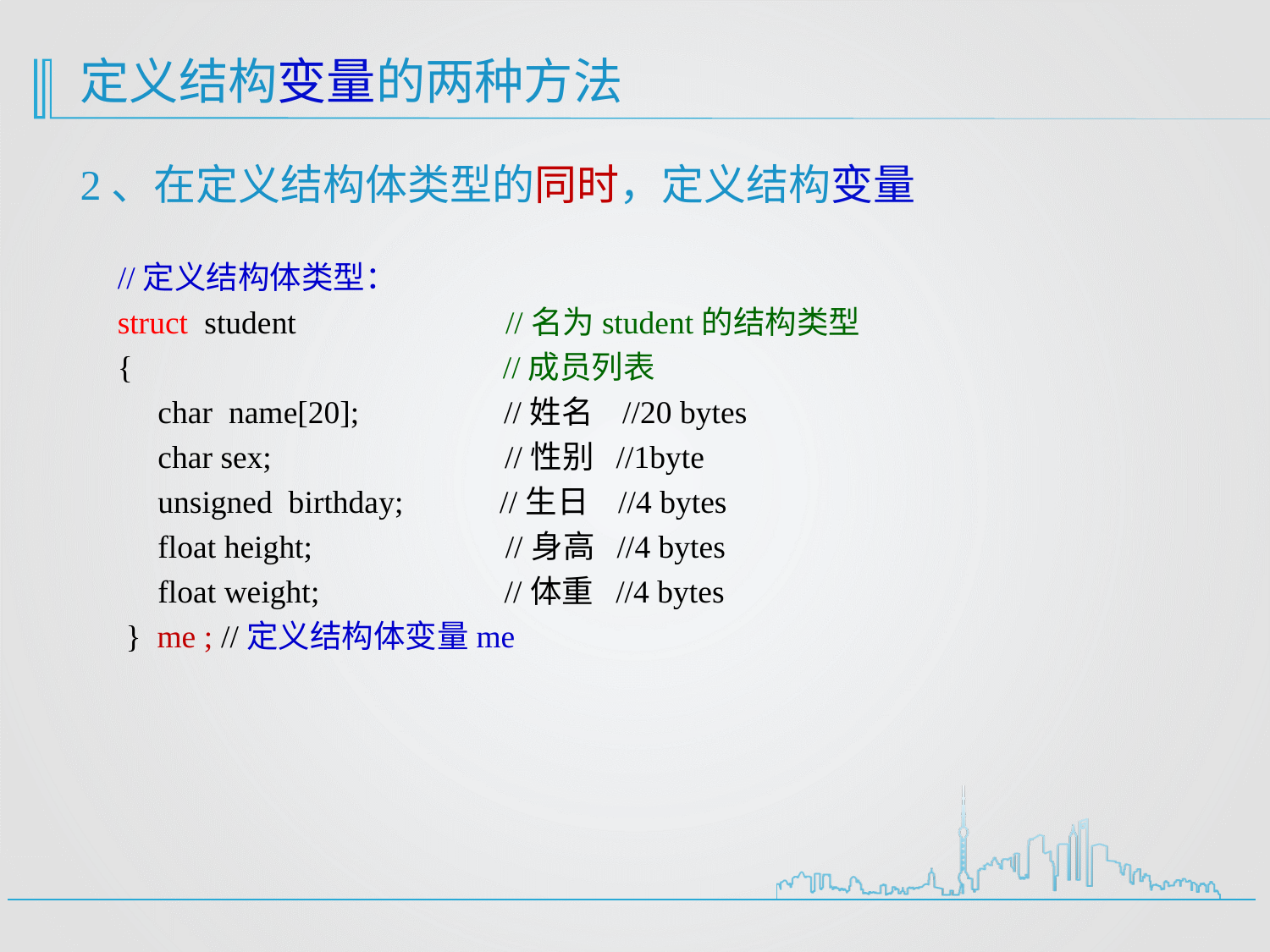

# 定义结构变量的两种方法
2、在定义结构体类型的同时，定义结构变量

//定义结构体类型：
struct  student                          //名为student的结构类型
{                                              //成员列表
     char  name[20];                  //姓名   //20 bytes
     char sex;                             //性别  //1byte
     unsigned  birthday;            //生日   //4 bytes
     float height;                        //身高  //4 bytes
     float weight;                       //体重  //4 bytes
 }  me ; //定义结构体变量me